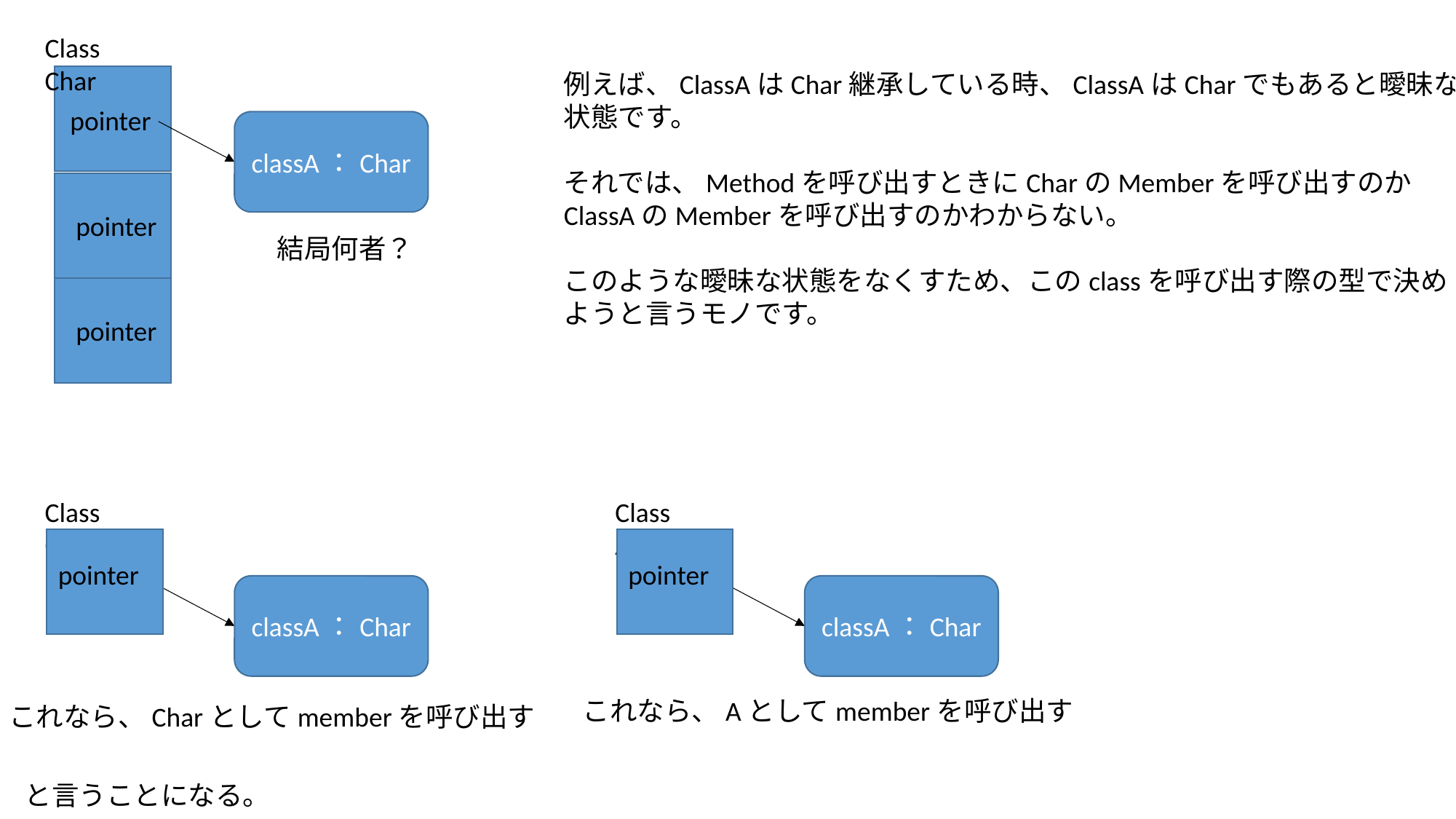

Class　Char
例えば、ClassAはChar継承している時、ClassAはCharでもあると曖昧な
状態です。

それでは、Methodを呼び出すときにCharのMemberを呼び出すのか
ClassAのMemberを呼び出すのかわからない。

このような曖昧な状態をなくすため、このclassを呼び出す際の型で決め
ようと言うモノです。

pointer
classA：Char

pointer
結局何者？

pointer
Class　Char
Class　A

pointer
pointer
classA：Char
classA：Char
これなら、Aとしてmemberを呼び出す
これなら、Charとしてmemberを呼び出す
と言うことになる。